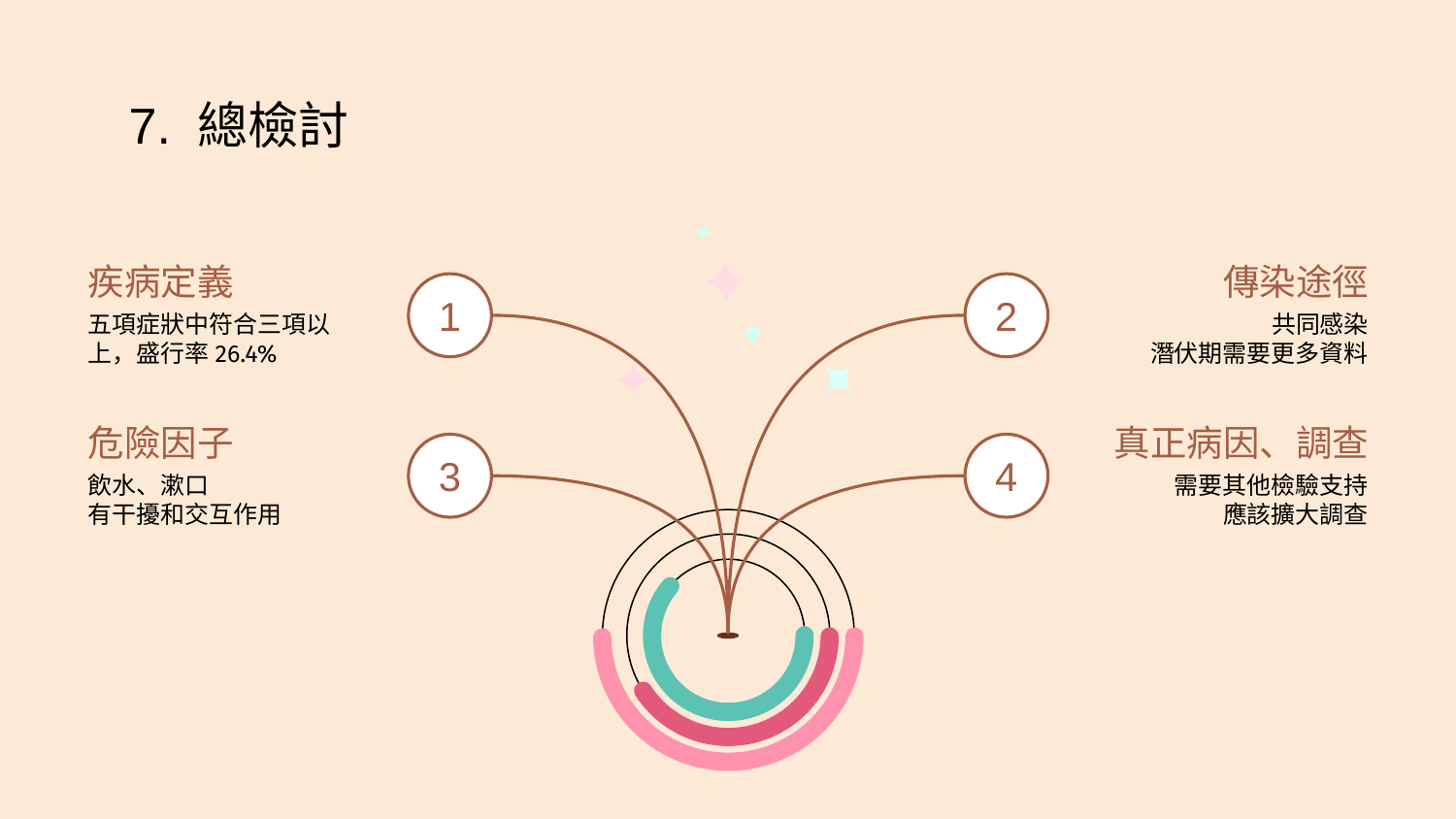

# 7. 總檢討

疾病定義
傳染途徑
1
2
共同感染
潛伏期需要更多資料
五項症狀中符合三項以上，盛行率26.4%

危險因子
真正病因、調查
3
4
飲水、漱口
有干擾和交互作用
需要其他檢驗支持
應該擴大調查